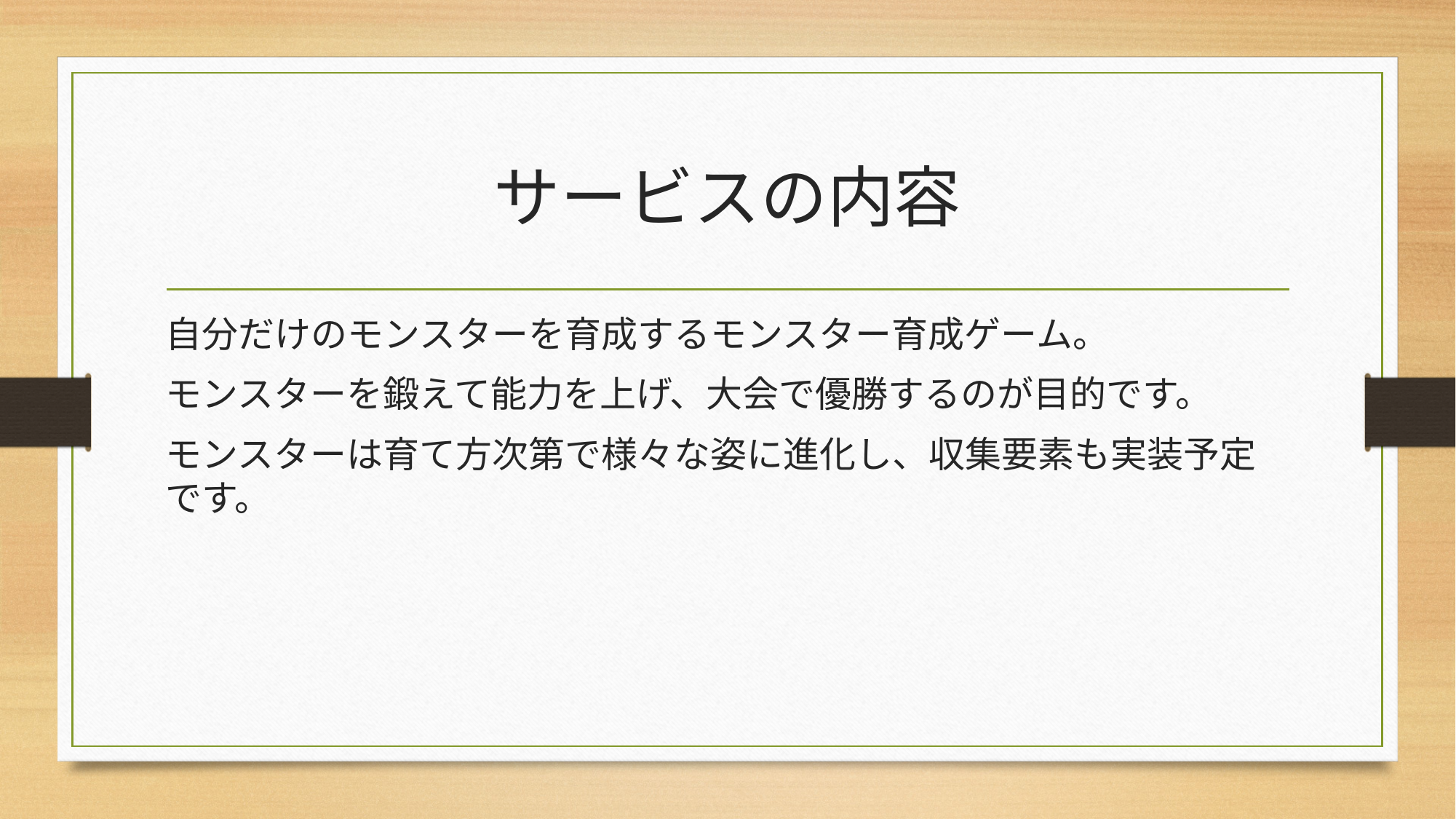

# サービスの内容
自分だけのモンスターを育成するモンスター育成ゲーム。
モンスターを鍛えて能力を上げ、大会で優勝するのが目的です。
モンスターは育て方次第で様々な姿に進化し、収集要素も実装予定です。